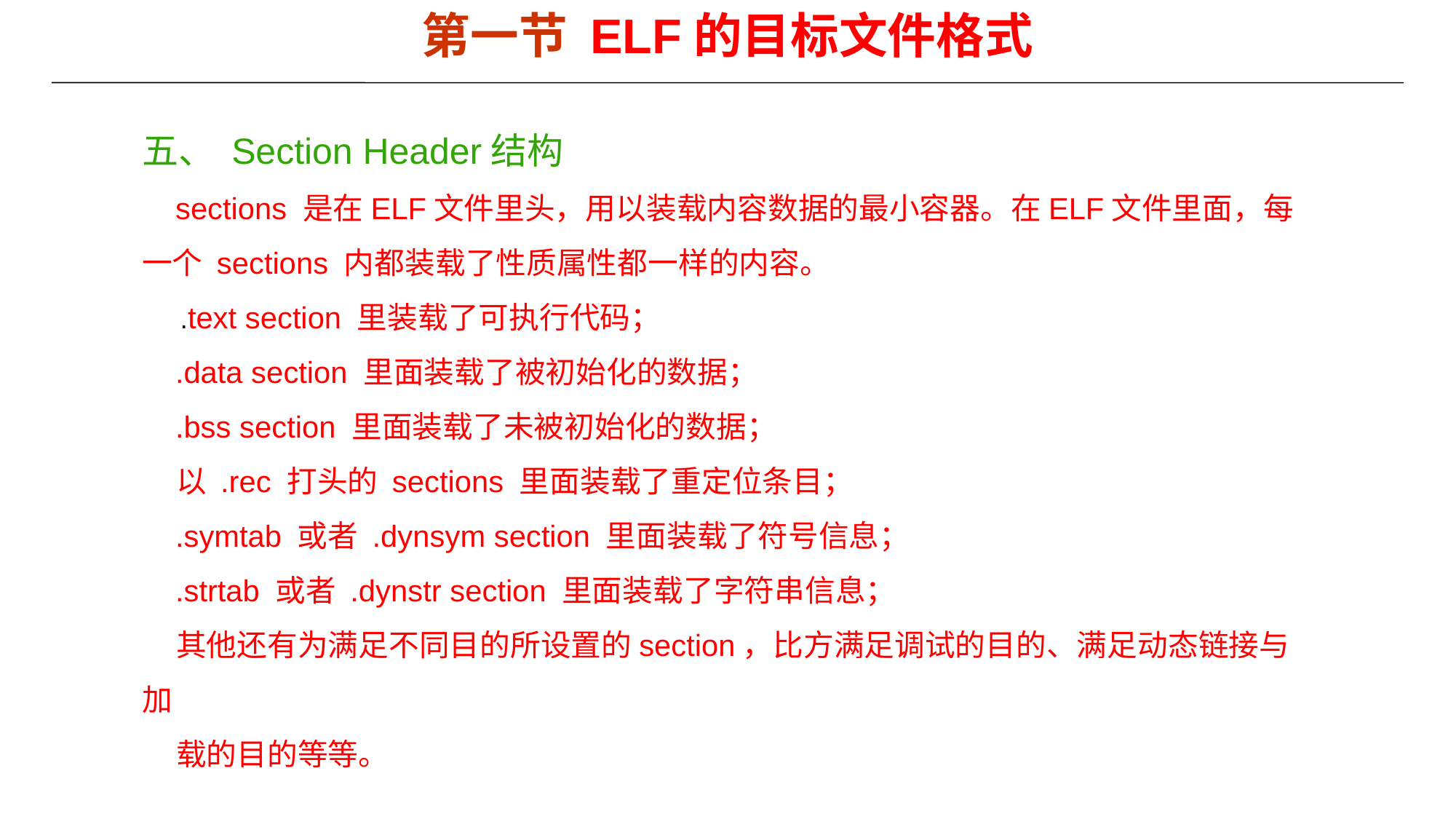

第一节 ELF的目标文件格式

五、 Section Header结构
    sections 是在ELF文件里头，用以装载内容数据的最小容器。在ELF文件里面，每一个 sections 内都装载了性质属性都一样的内容。
     .text section 里装载了可执行代码；
    .data section 里面装载了被初始化的数据；
    .bss section 里面装载了未被初始化的数据；
    以 .rec 打头的 sections 里面装载了重定位条目；
    .symtab 或者 .dynsym section 里面装载了符号信息；
    .strtab 或者 .dynstr section 里面装载了字符串信息；
    其他还有为满足不同目的所设置的section，比方满足调试的目的、满足动态链接与加
    载的目的等等。